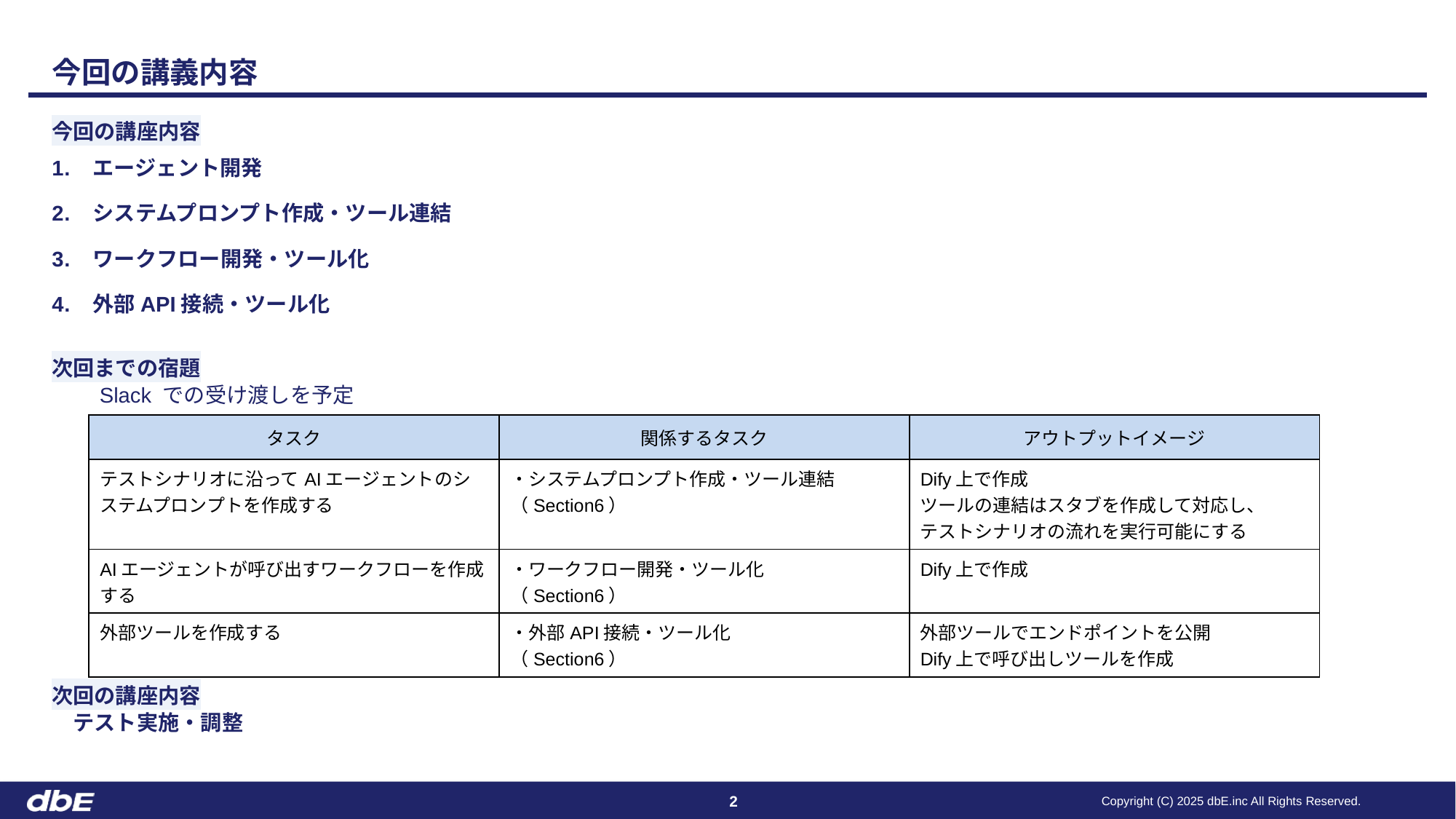

# 今回の講義内容
今回の講座内容
エージェント開発
システムプロンプト作成・ツール連結
ワークフロー開発・ツール化
外部API接続・ツール化

次回までの宿題
　　Slack での受け渡しを予定

次回の講座内容
　テスト実施・調整
| タスク | 関係するタスク | アウトプットイメージ |
| --- | --- | --- |
| テストシナリオに沿ってAIエージェントのシステムプロンプトを作成する | ・システムプロンプト作成・ツール連結（Section6） | Dify上で作成 ツールの連結はスタブを作成して対応し、 テストシナリオの流れを実行可能にする |
| AIエージェントが呼び出すワークフローを作成する | ・ワークフロー開発・ツール化 （Section6） | Dify上で作成 |
| 外部ツールを作成する | ・外部API接続・ツール化 （Section6） | 外部ツールでエンドポイントを公開 Dify上で呼び出しツールを作成 |
Copyright (C) 2025 dbE.inc All Rights Reserved.
2